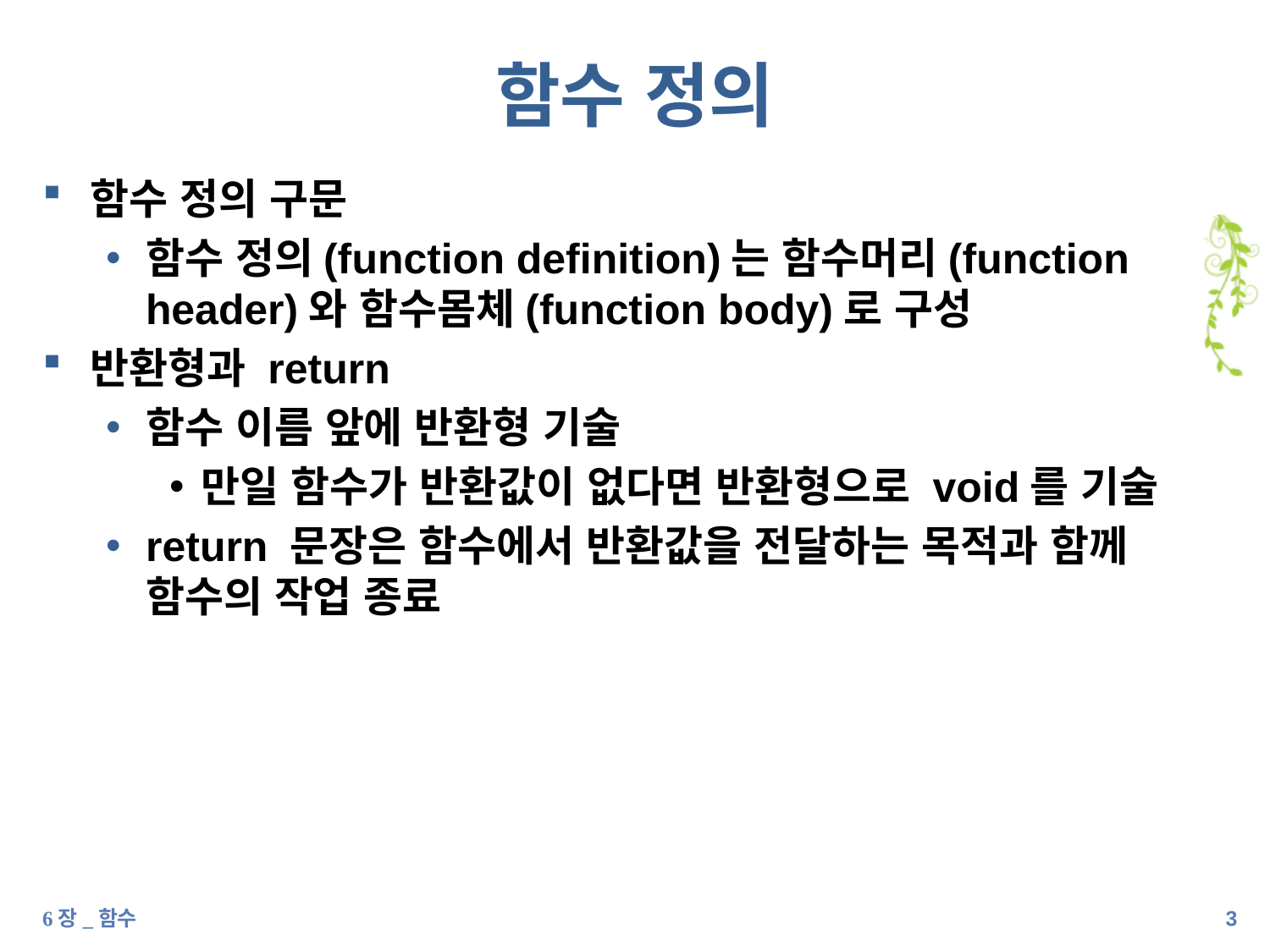

# 함수 정의
함수 정의 구문
함수 정의(function definition)는 함수머리(function header)와 함수몸체(function body)로 구성
반환형과 return
함수 이름 앞에 반환형 기술
만일 함수가 반환값이 없다면 반환형으로 void를 기술
return 문장은 함수에서 반환값을 전달하는 목적과 함께 함수의 작업 종료

6장_함수
3